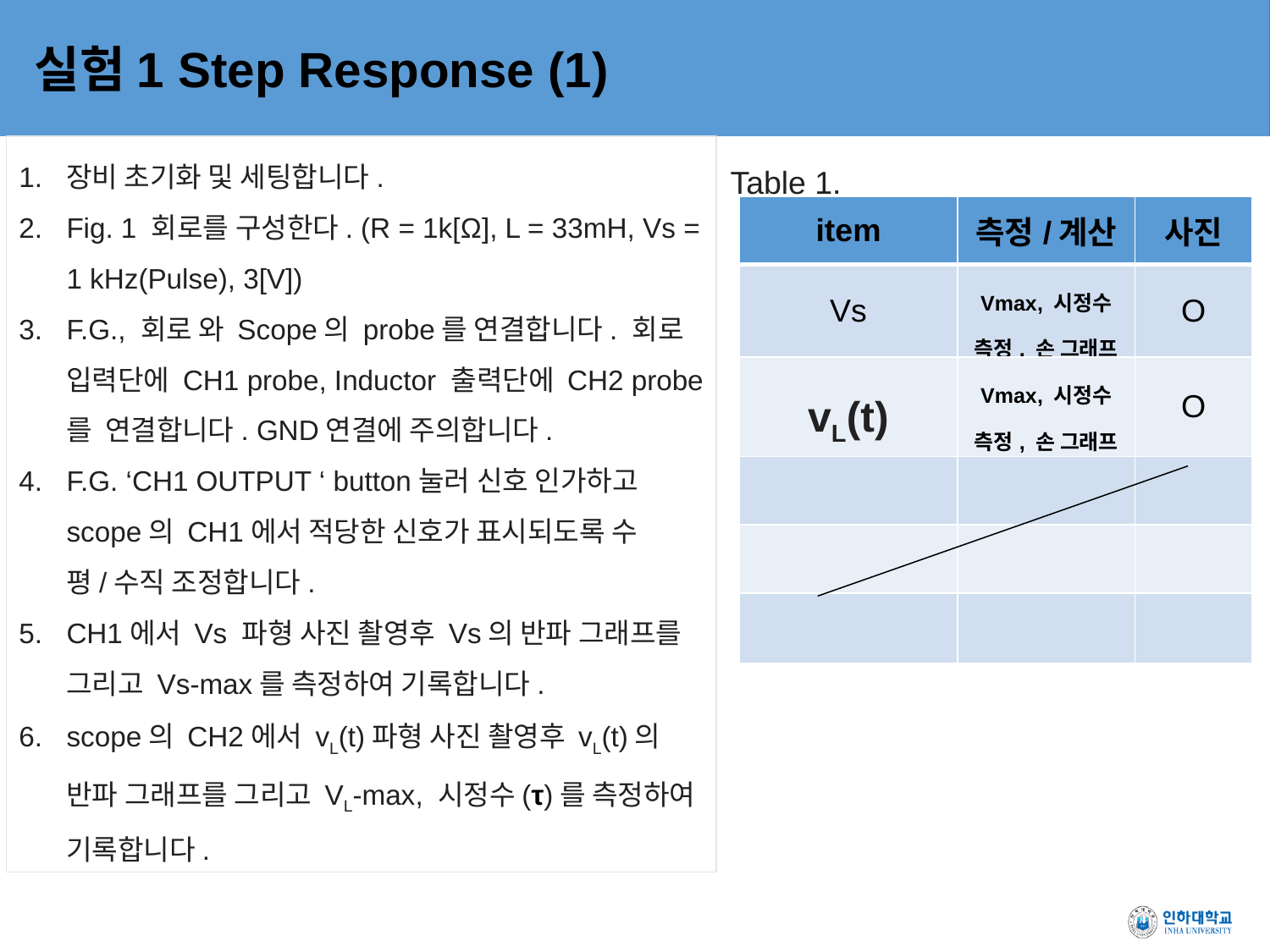

실험1 Step Response (1)
장비 초기화 및 세팅합니다.
Fig. 1 회로를 구성한다. (R = 1k[Ω], L = 33mH, Vs = 1 kHz(Pulse), 3[V])
F.G., 회로 와 Scope의 probe를 연결합니다. 회로 입력단에 CH1 probe, Inductor 출력단에 CH2 probe를  연결합니다. GND연결에 주의합니다.
F.G. ‘CH1 OUTPUT ‘ button눌러 신호 인가하고 scope의 CH1에서 적당한 신호가 표시되도록 수평/수직 조정합니다.
CH1에서 Vs 파형 사진 촬영후 Vs의 반파 그래프를 그리고 Vs-max를 측정하여 기록합니다.
scope의 CH2에서 vL(t)파형 사진 촬영후 vL(t)의 반파 그래프를 그리고 VL-max, 시정수(τ)를 측정하여 기록합니다.
Table 1.
| item | 측정/계산 | 사진 |
| --- | --- | --- |
| Vs | Vmax, 시정수 측정, 손 그래프 | O |
| vL(t) | Vmax, 시정수 측정, 손 그래프 | O |
|  |  |  |
|  |  |  |
|  |  |  |